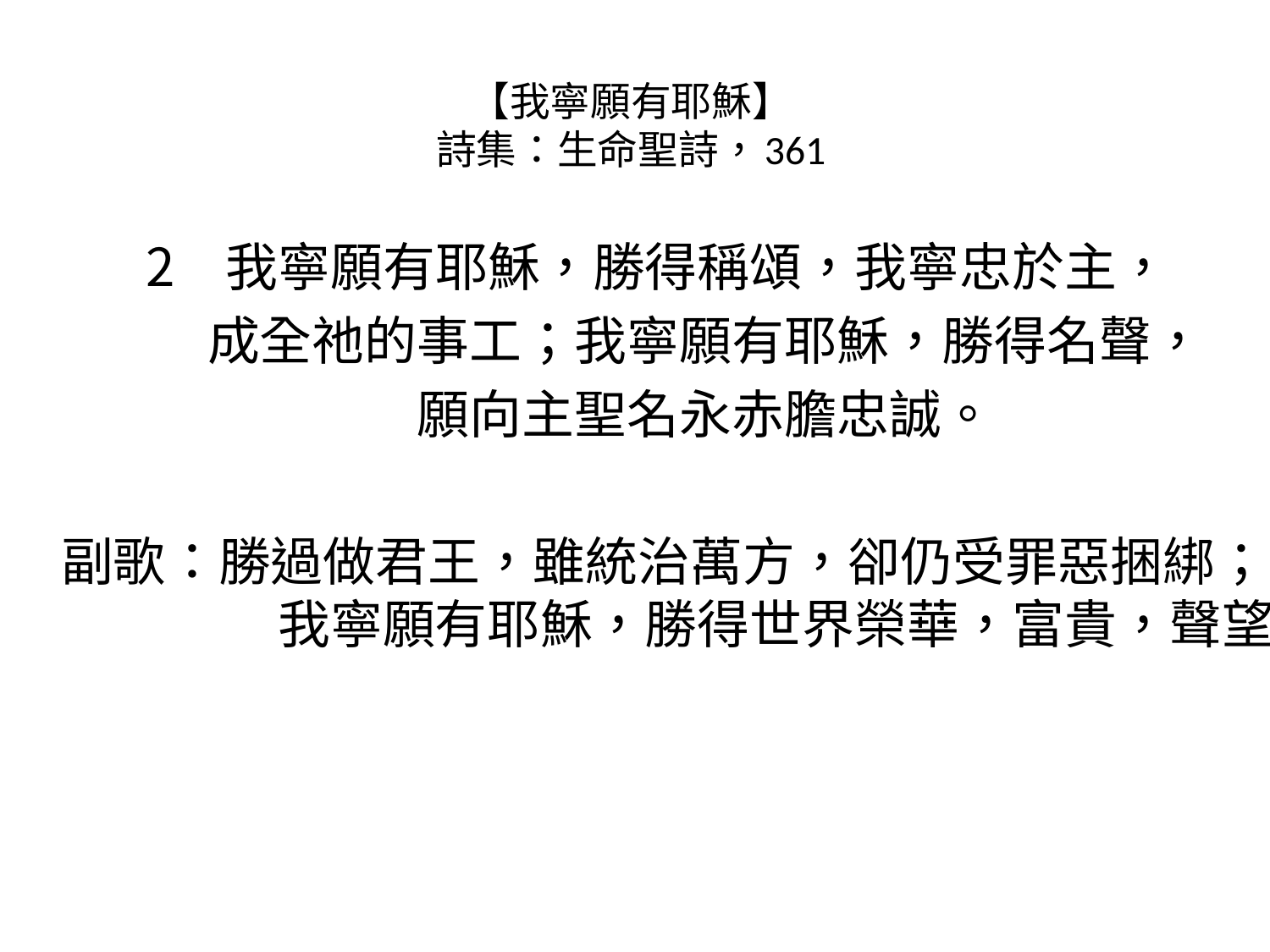

# 【我寧願有耶穌】 詩集：生命聖詩，361
我寧願有耶穌，勝得稱頌，我寧忠於主，
      成全祂的事工；我寧願有耶穌，勝得名聲，
      願向主聖名永赤膽忠誠。

副歌：勝過做君王，雖統治萬方，卻仍受罪惡捆綁；
　　　我寧願有耶穌，勝得世界榮華，富貴，聲望。